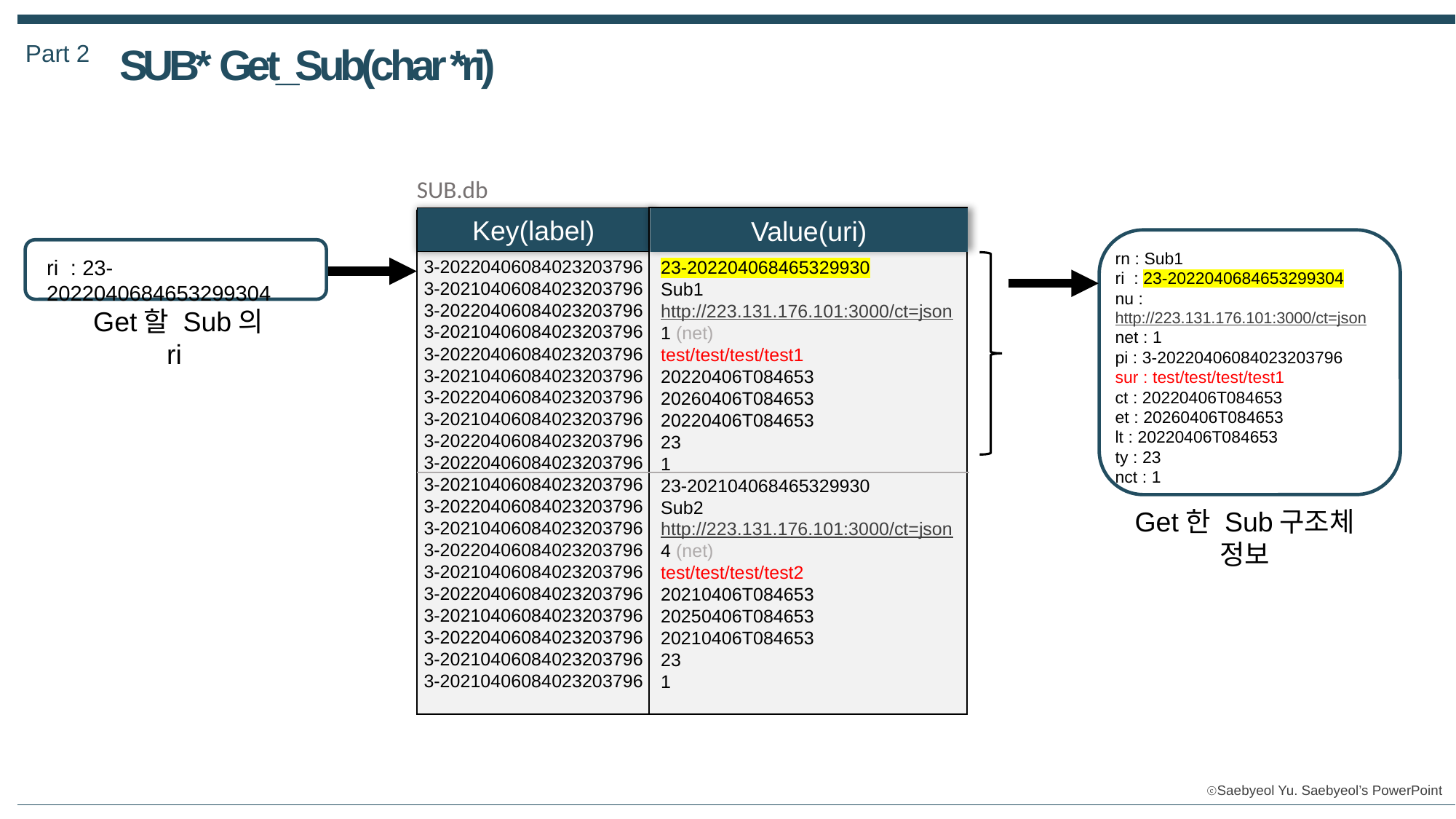

Part 2
SUB* Get_Sub(char *ri)
SUB.db

Key(label)
Value(uri)

rn : Sub1
ri  : 23-2022040684653299304
nu : http://223.131.176.101:3000/ct=json
net : 1
pi : 3-20220406084023203796
sur : test/test/test/test1
ct : 20220406T084653
et : 20260406T084653
lt : 20220406T084653
ty : 23
nct : 1

ri  : 23-2022040684653299304
3-20220406084023203796
3-20210406084023203796
3-20220406084023203796
3-20210406084023203796
3-20220406084023203796
3-20210406084023203796
3-20220406084023203796
3-20210406084023203796
3-20220406084023203796
3-20220406084023203796
3-20210406084023203796
3-20220406084023203796
3-20210406084023203796
3-20220406084023203796
3-20210406084023203796
3-20220406084023203796
3-20210406084023203796
3-20220406084023203796
3-20210406084023203796
3-20210406084023203796

23-202204068465329930
Sub1 http://223.131.176.101:3000/ct=json
1 (net)
test/test/test/test1
20220406T084653
20260406T084653
20220406T084653
23
1
23-202104068465329930
Sub2
http://223.131.176.101:3000/ct=json
4 (net)
test/test/test/test2
20210406T084653
20250406T084653
20210406T084653
23
1

Get할 Sub의 ri
Get한 Sub구조체 정보